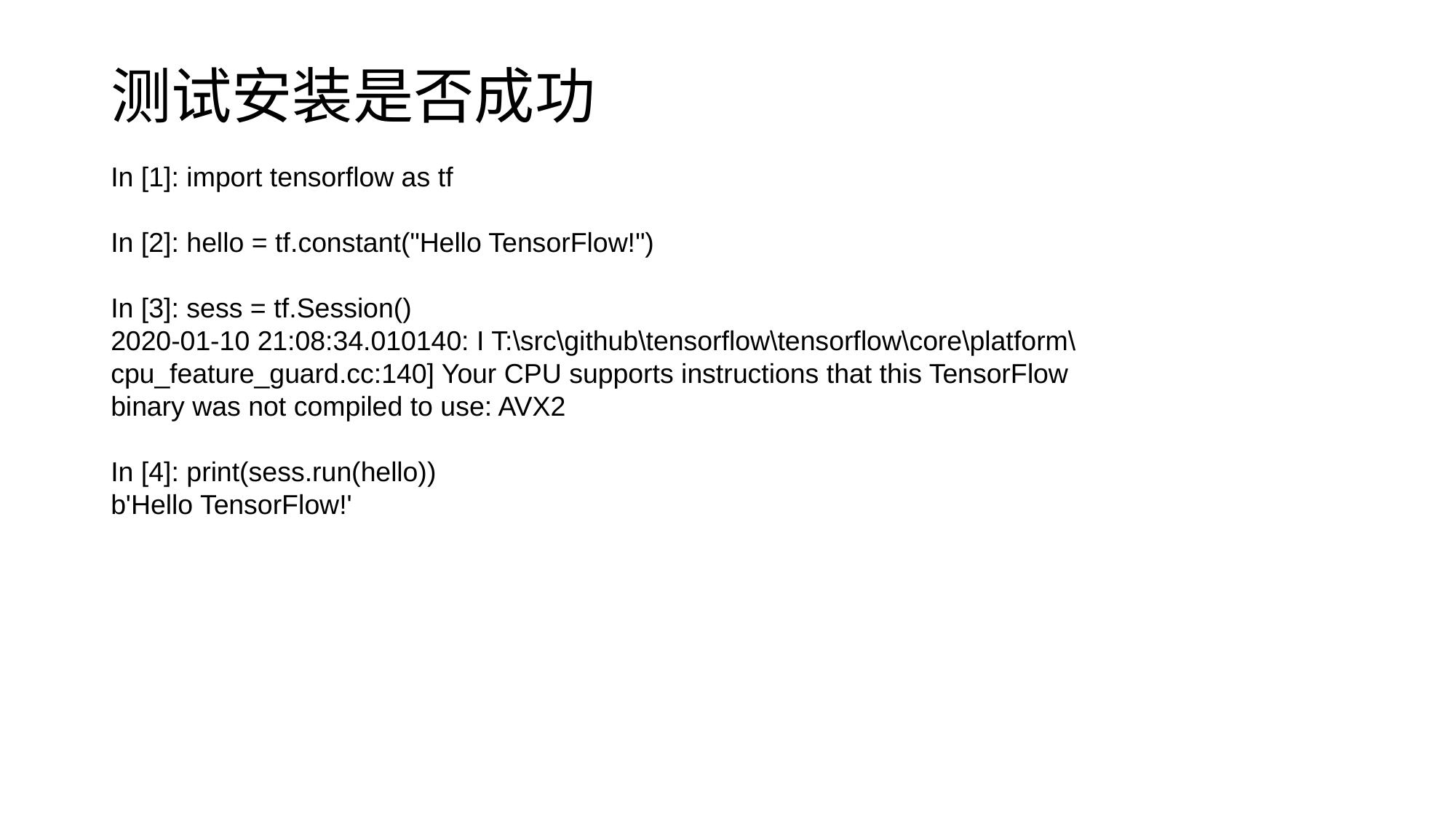

# 测试安装是否成功
In [1]: import tensorflow as tf

In [2]: hello = tf.constant("Hello TensorFlow!")

In [3]: sess = tf.Session()
2020-01-10 21:08:34.010140: I T:\src\github\tensorflow\tensorflow\core\platform\cpu_feature_guard.cc:140] Your CPU supports instructions that this TensorFlow binary was not compiled to use: AVX2

In [4]: print(sess.run(hello))
b'Hello TensorFlow!'